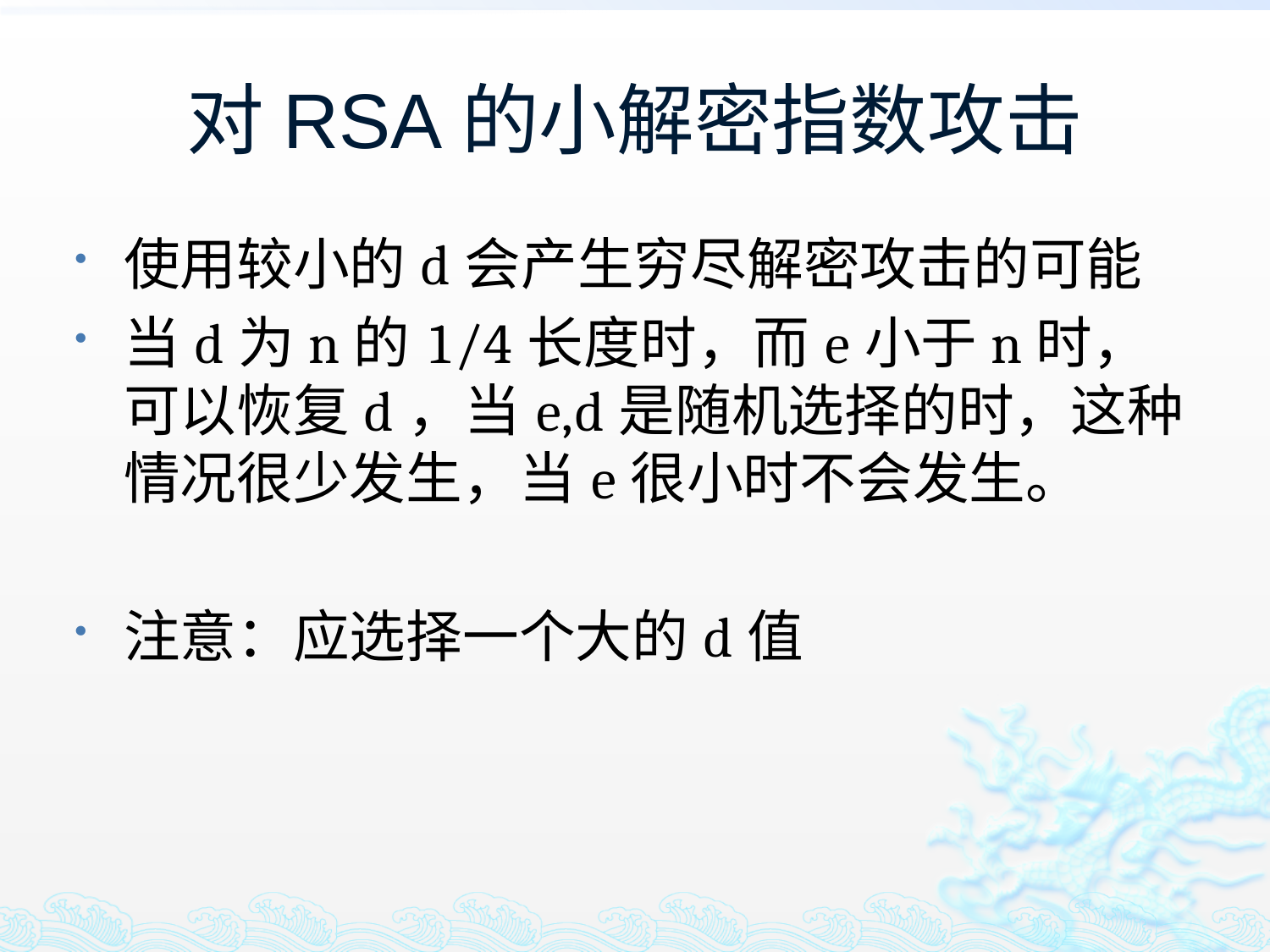

# 对RSA的小解密指数攻击
使用较小的d会产生穷尽解密攻击的可能
当d为n的1/4长度时，而e小于n时，可以恢复d，当e,d是随机选择的时，这种情况很少发生，当e很小时不会发生。

注意：应选择一个大的d值